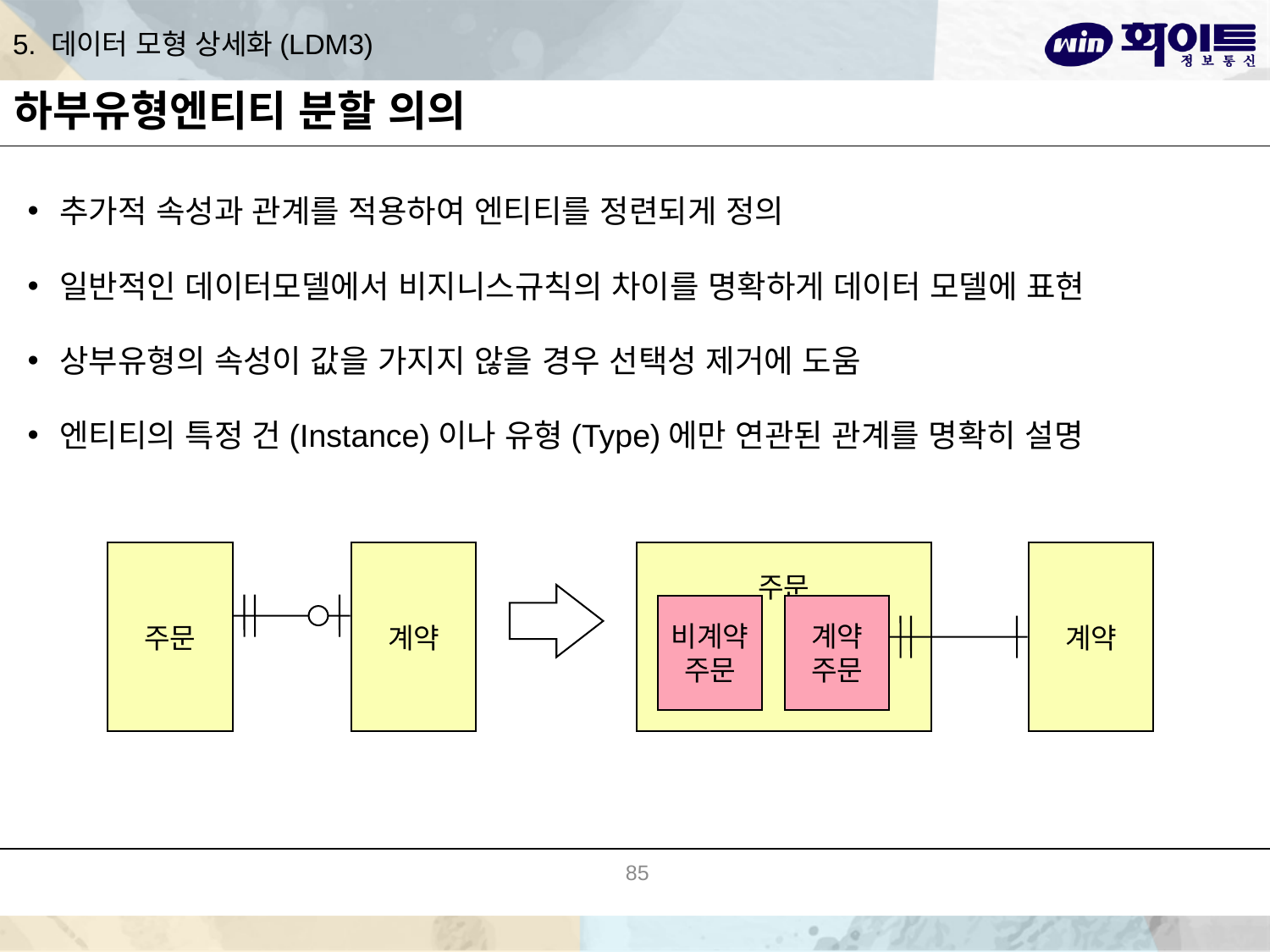

# 5. 데이터 모형 상세화(LDM3)
하부유형엔티티 분할 의의
추가적 속성과 관계를 적용하여 엔티티를 정련되게 정의
일반적인 데이터모델에서 비지니스규칙의 차이를 명확하게 데이터 모델에 표현
상부유형의 속성이 값을 가지지 않을 경우 선택성 제거에 도움
엔티티의 특정 건(Instance)이나 유형(Type)에만 연관된 관계를 명확히 설명
주문
계약
주문

계약

비계약
주문
계약
주문

85